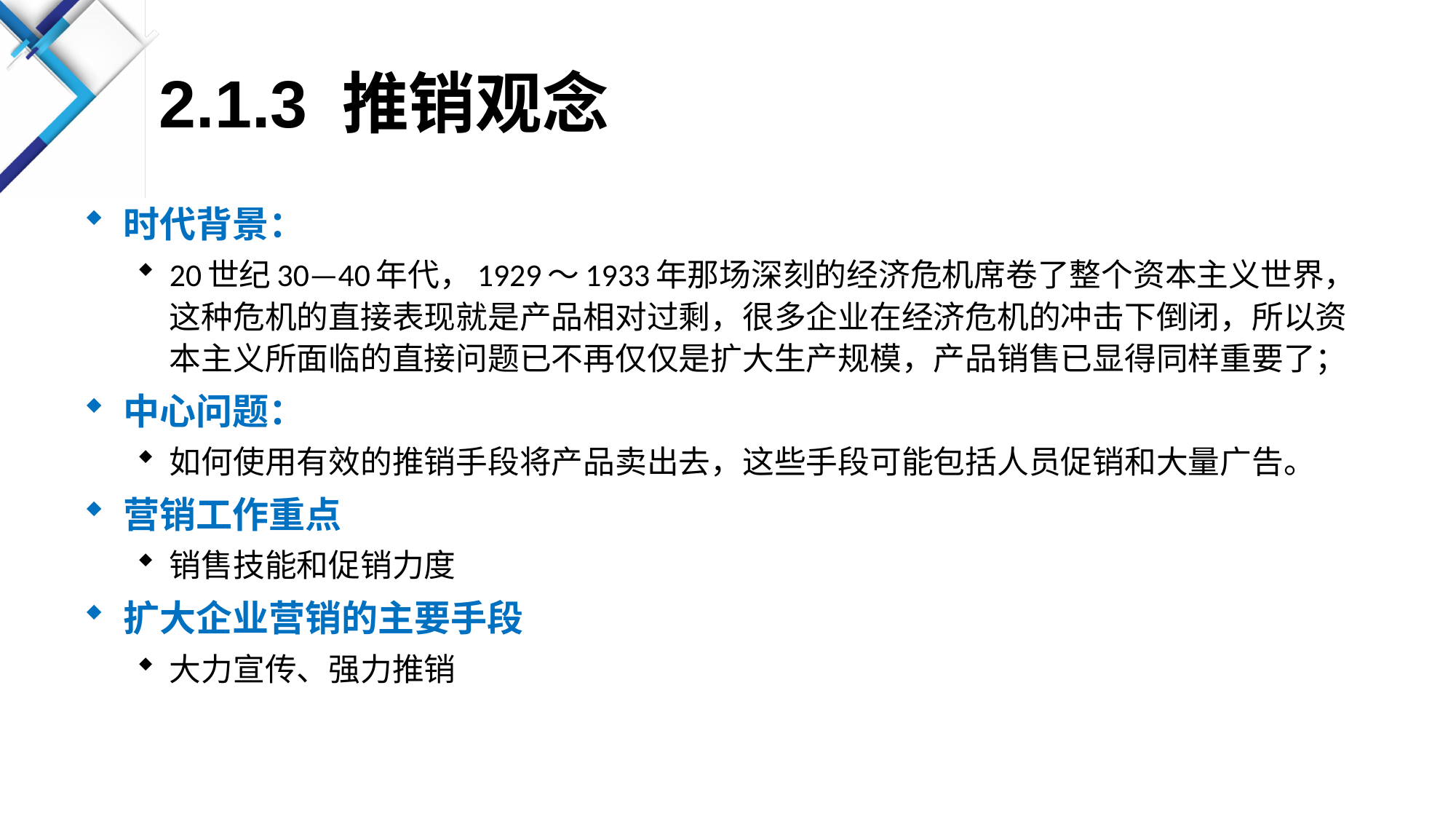

# 2.1.3 推销观念
时代背景：
20世纪30—40年代，1929～1933年那场深刻的经济危机席卷了整个资本主义世界，这种危机的直接表现就是产品相对过剩，很多企业在经济危机的冲击下倒闭，所以资本主义所面临的直接问题已不再仅仅是扩大生产规模，产品销售已显得同样重要了；
中心问题：
如何使用有效的推销手段将产品卖出去，这些手段可能包括人员促销和大量广告。
营销工作重点
销售技能和促销力度
扩大企业营销的主要手段
大力宣传、强力推销